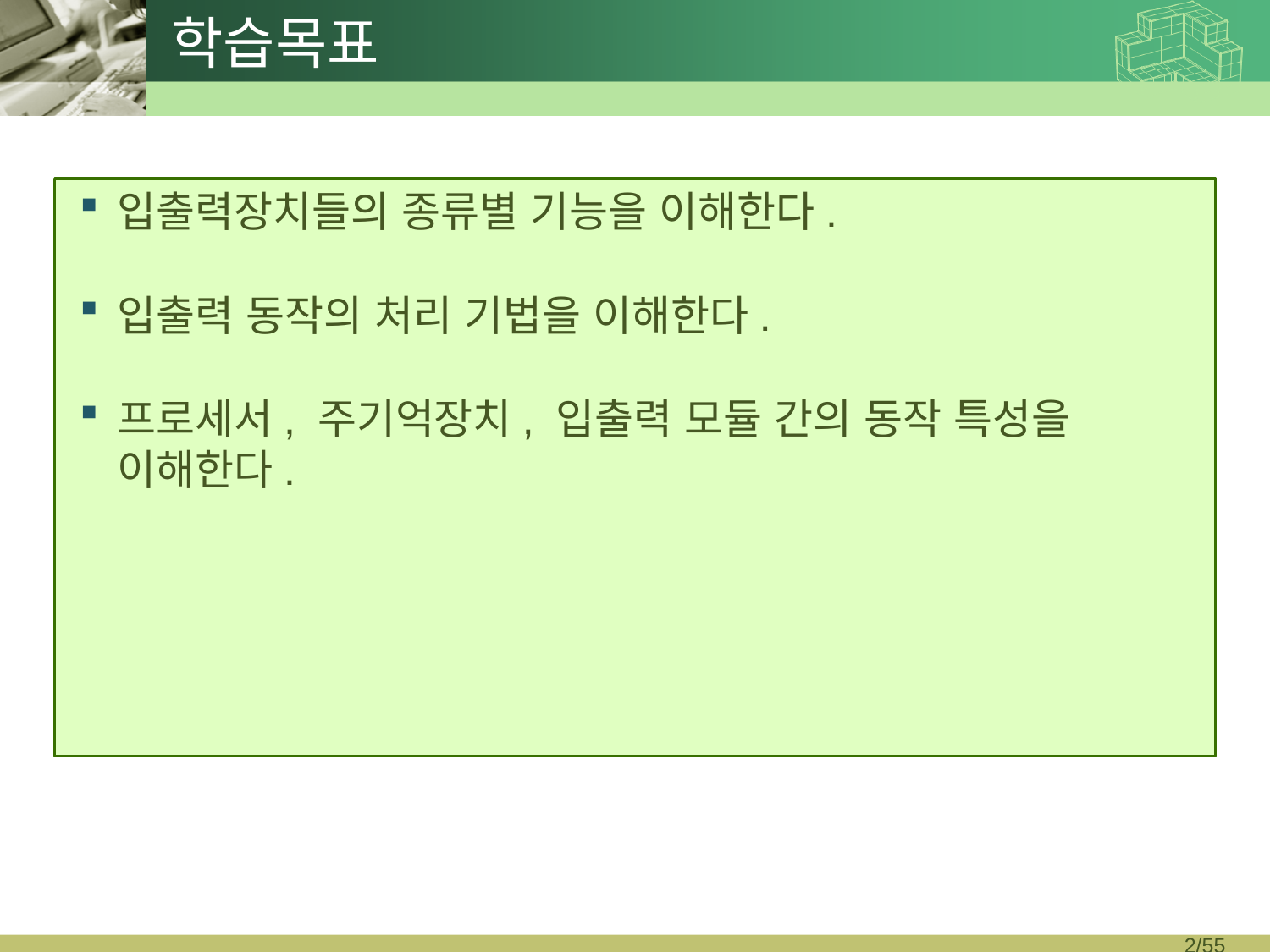

학습목표
입출력장치들의 종류별 기능을 이해한다.
입출력 동작의 처리 기법을 이해한다.
프로세서, 주기억장치, 입출력 모듈 간의 동작 특성을 이해한다.